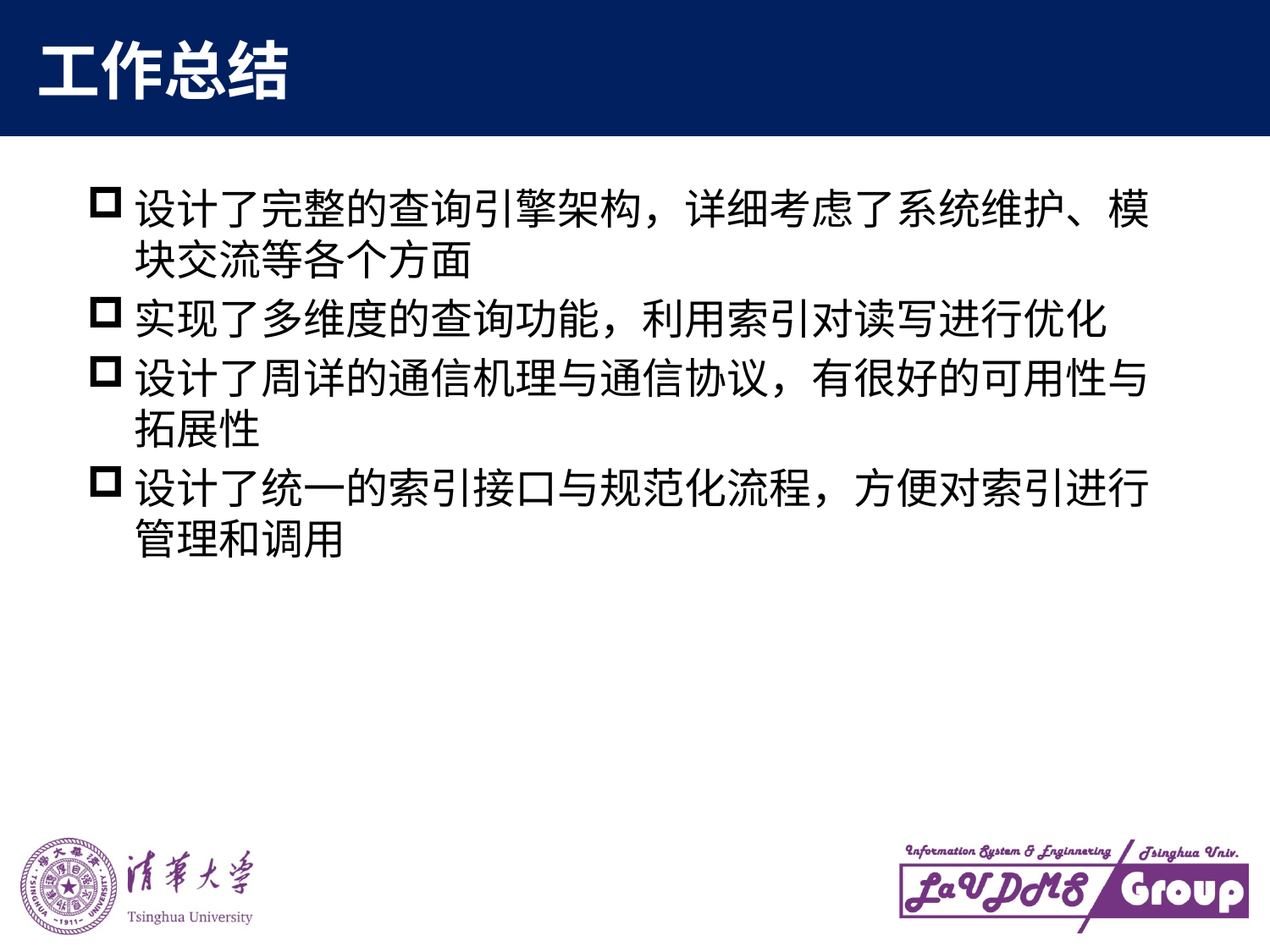

# 工作总结
设计了完整的查询引擎架构，详细考虑了系统维护、模块交流等各个方面
实现了多维度的查询功能，利用索引对读写进行优化
设计了周详的通信机理与通信协议，有很好的可用性与拓展性
设计了统一的索引接口与规范化流程，方便对索引进行管理和调用